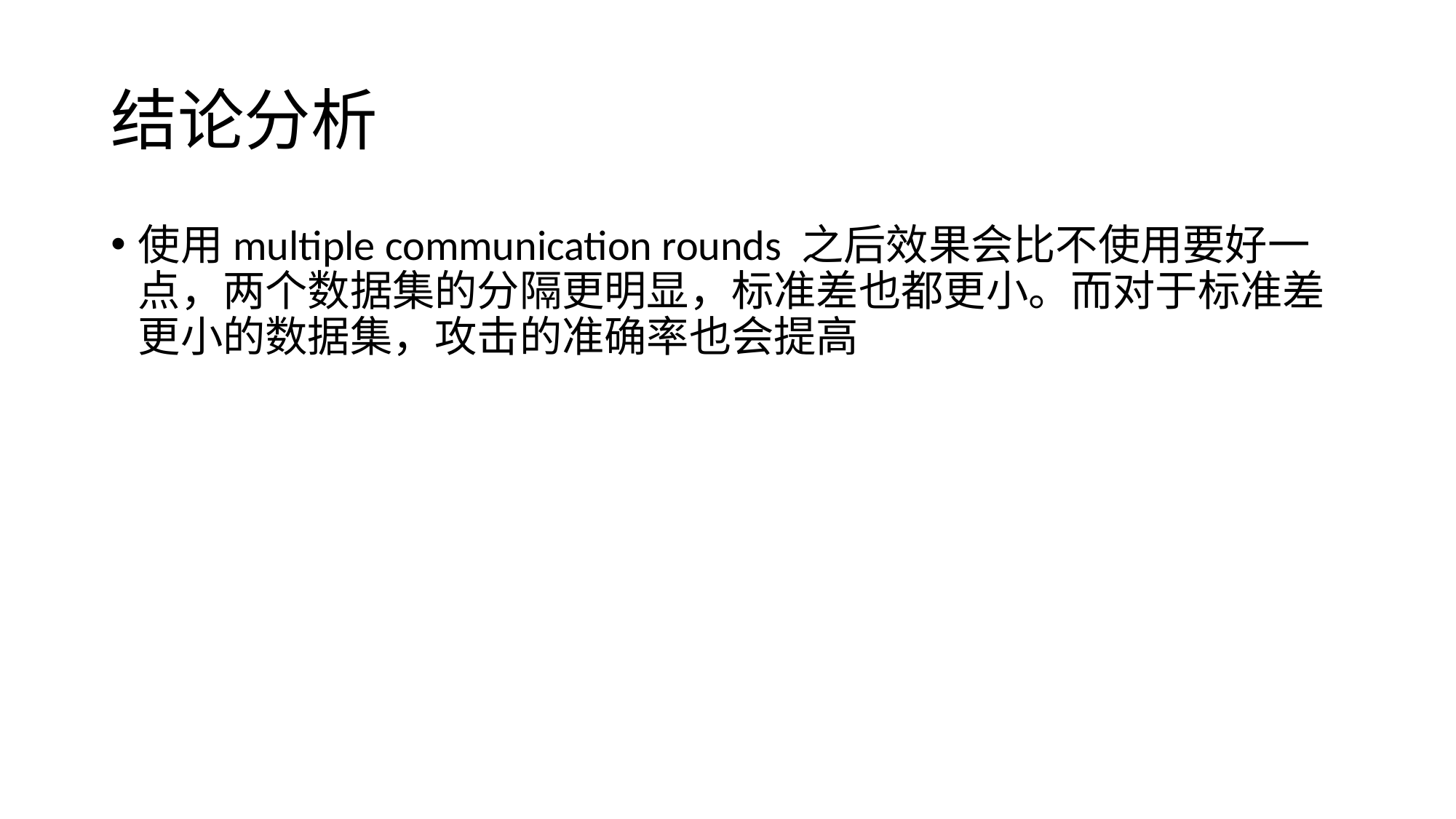

# 结论分析
使用multiple communication rounds 之后效果会比不使用要好一点，两个数据集的分隔更明显，标准差也都更小。而对于标准差更小的数据集，攻击的准确率也会提高